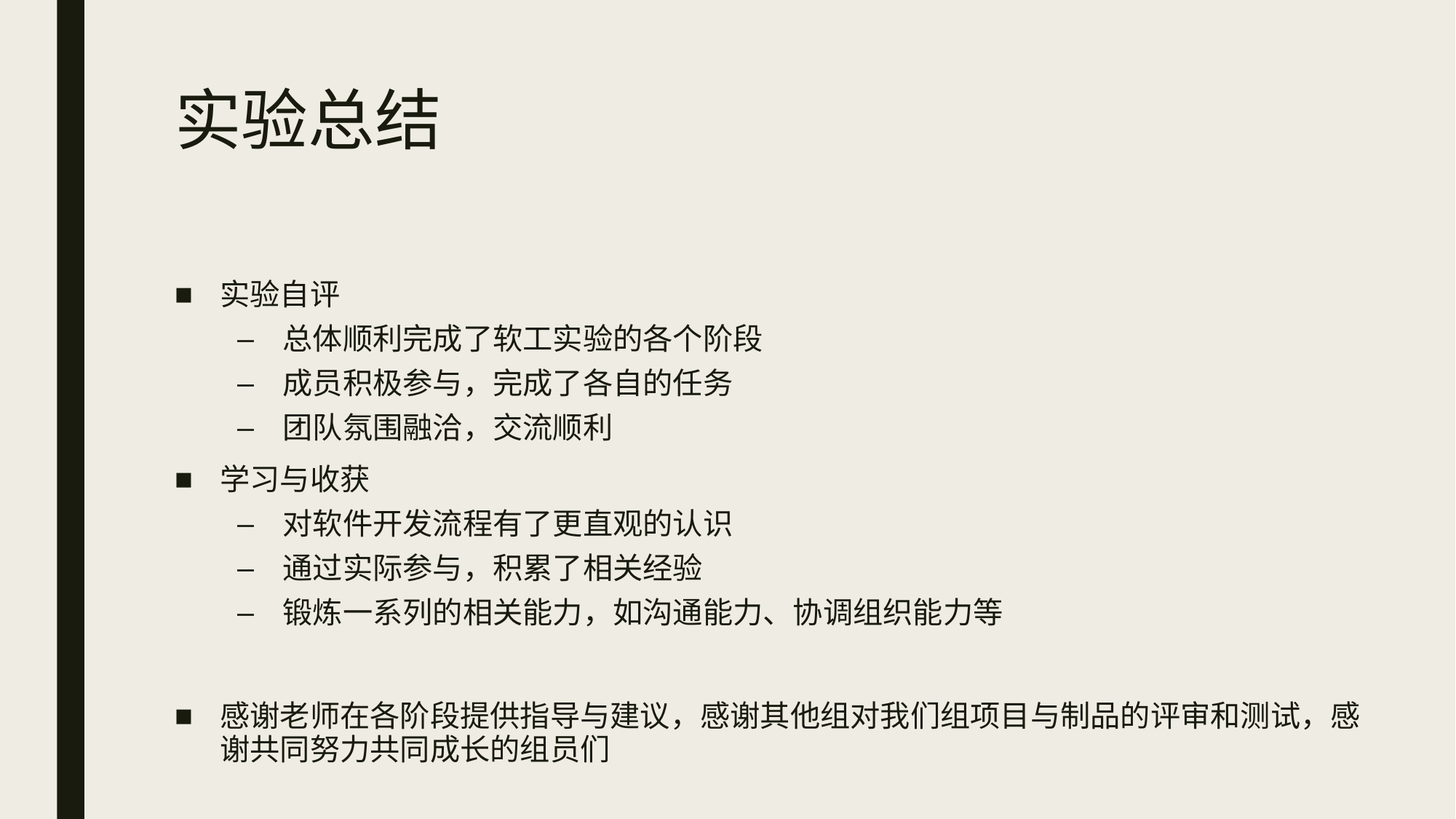

# 实验总结
实验自评
总体顺利完成了软工实验的各个阶段
成员积极参与，完成了各自的任务
团队氛围融洽，交流顺利
学习与收获
对软件开发流程有了更直观的认识
通过实际参与，积累了相关经验
锻炼一系列的相关能力，如沟通能力、协调组织能力等

感谢老师在各阶段提供指导与建议，感谢其他组对我们组项目与制品的评审和测试，感谢共同努力共同成长的组员们